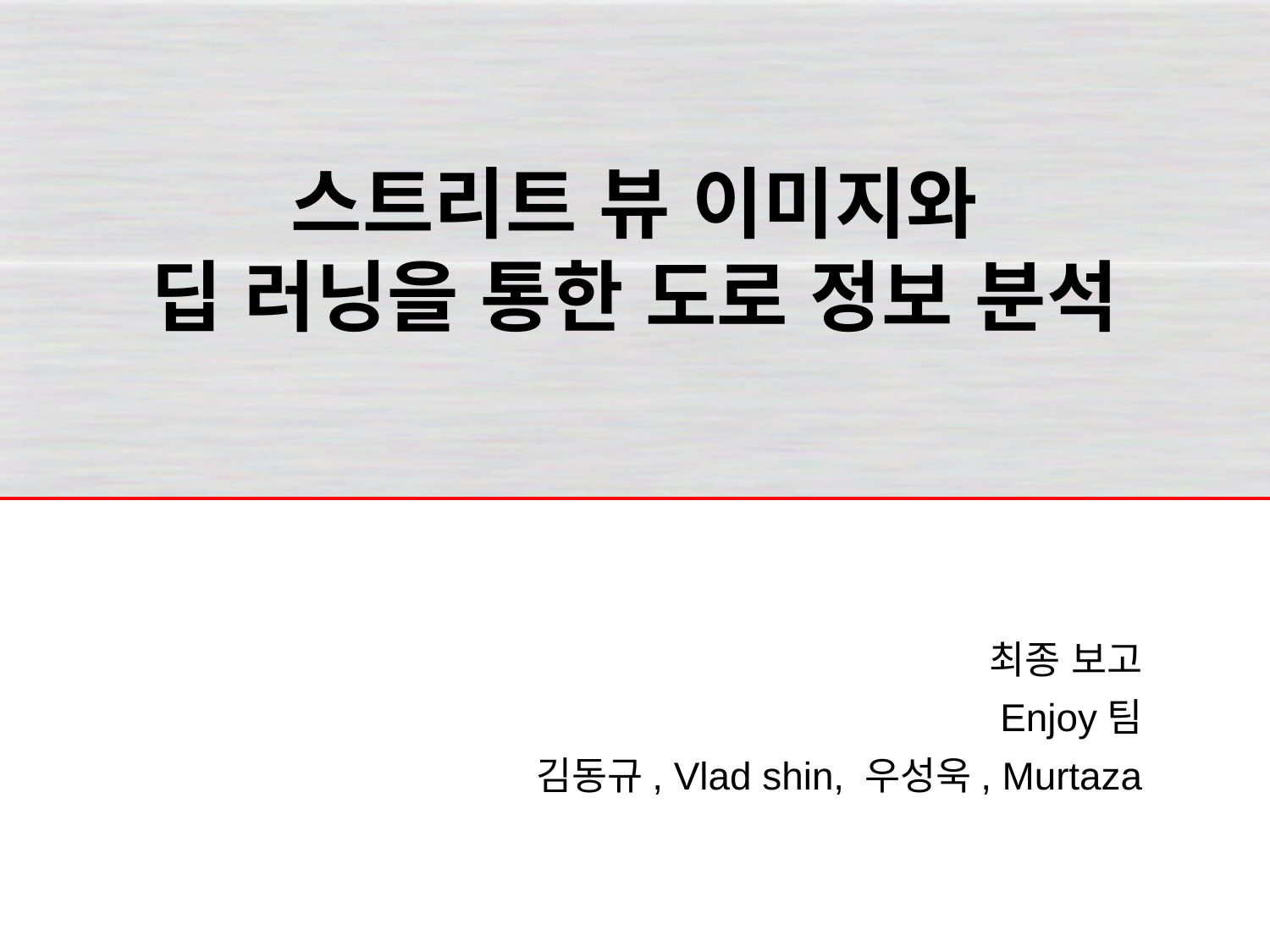

# 스트리트 뷰 이미지와 딥 러닝을 통한 도로 정보 분석
최종 보고
Enjoy팀
김동규, Vlad shin, 우성욱, Murtaza